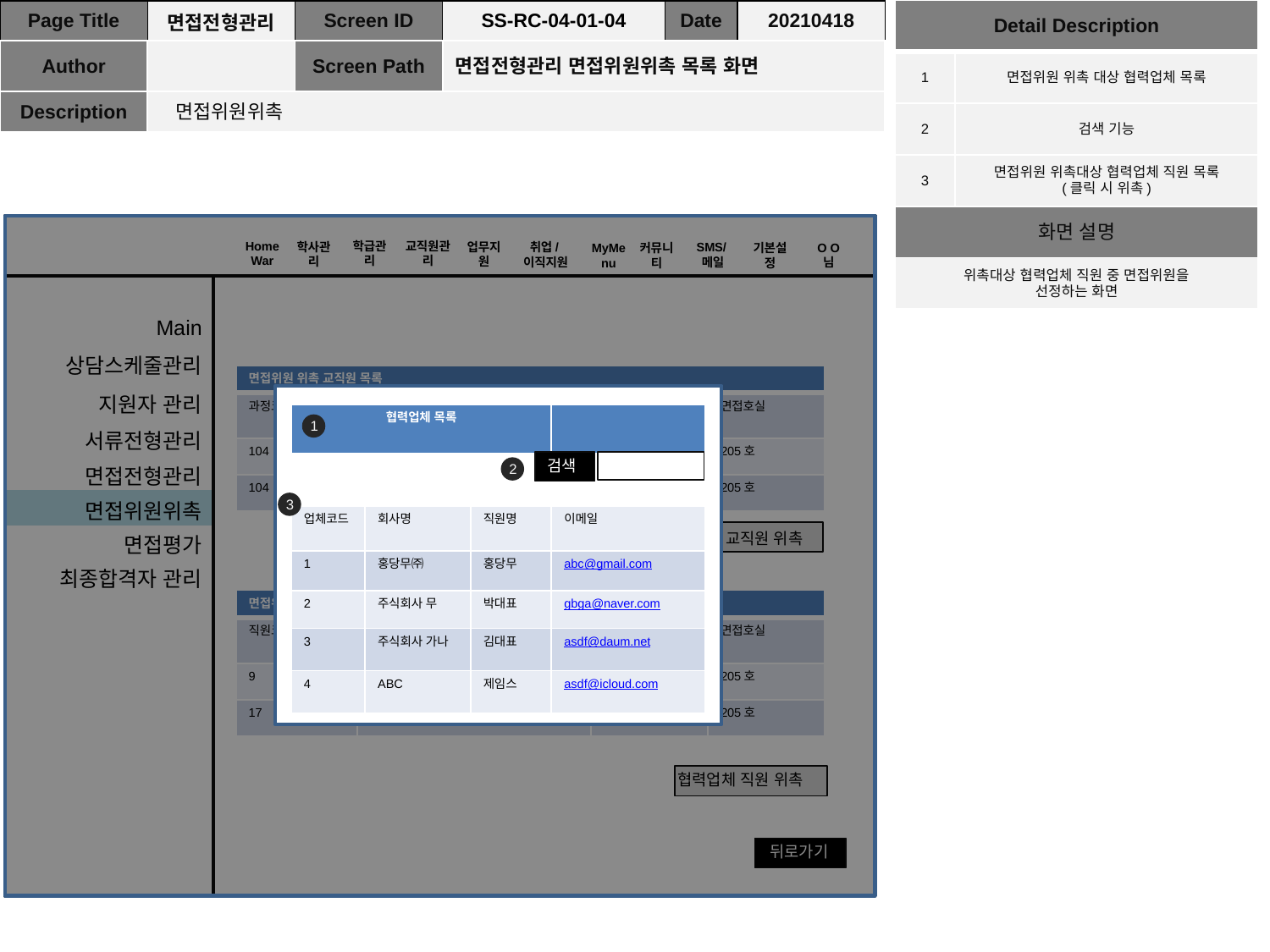

| Detail Description |  |
| --- | --- |
| 1 | 면접위원 위촉 대상 협력업체 목록 |
| 2 | 검색 기능 |
| 3 | 면접위원 위촉대상 협력업체 직원 목록 (클릭 시 위촉) |
| 화면 설명 |  |
| 위촉대상 협력업체 직원 중 면접위원을 선정하는 화면 |  |
| Page Title | 면접전형관리 | Screen ID | SS-RC-04-01-04 | Date | 20210418 |
| --- | --- | --- | --- | --- | --- |
| Author |  | Screen Path | 면접전형관리 면접위원위촉 목록 화면 |  |  |
| Description | 면접위원위촉 |  |  |  |  |

HomeWar
학급관리
교직원관리
업무지원
학사관리
취업/이직지원
SMS/메일
O O 님
커뮤니티
기본설정
MyMenu

Main
상담스케줄관리
| 면접위원 위촉 교직원 목록 |  |  |  |
| --- | --- | --- | --- |
| 과정코드 | 교직원코드 | 교직원명 | 면접호실 |
| 104 | 2 | 강감찬 | 205호 |
| 104 | 3 | 을지문덕 | 205호 |
지원자 관리

| 협력업체 목록 |  |  |  |
| --- | --- | --- | --- |
|  |  |  |  |
| 업체코드 | 회사명 | 직원명 | 이메일 |
| 1 | 홍당무㈜ | 홍당무 | abc@gmail.com |
| 2 | 주식회사 무 | 박대표 | gbga@naver.com |
| 3 | 주식회사 가나 | 김대표 | asdf@daum.net |
| 4 | ABC | 제임스 | asdf@icloud.com |
1

서류전형관리
검색

2

면접전형관리

3

면접위원위촉

교직원 위촉
면접평가
최종합격자 관리
| 면접위원 위촉 교직원 목록 |  |  |  |
| --- | --- | --- | --- |
| 직원코드 | 업체명 | 직원명 | 면접호실 |
| 9 | 주식회사 베타고 | 강감찬 | 205호 |
| 17 | 홍당무㈜ | 을지문덕 | 205호 |
협력업체 직원 위촉

뒤로가기